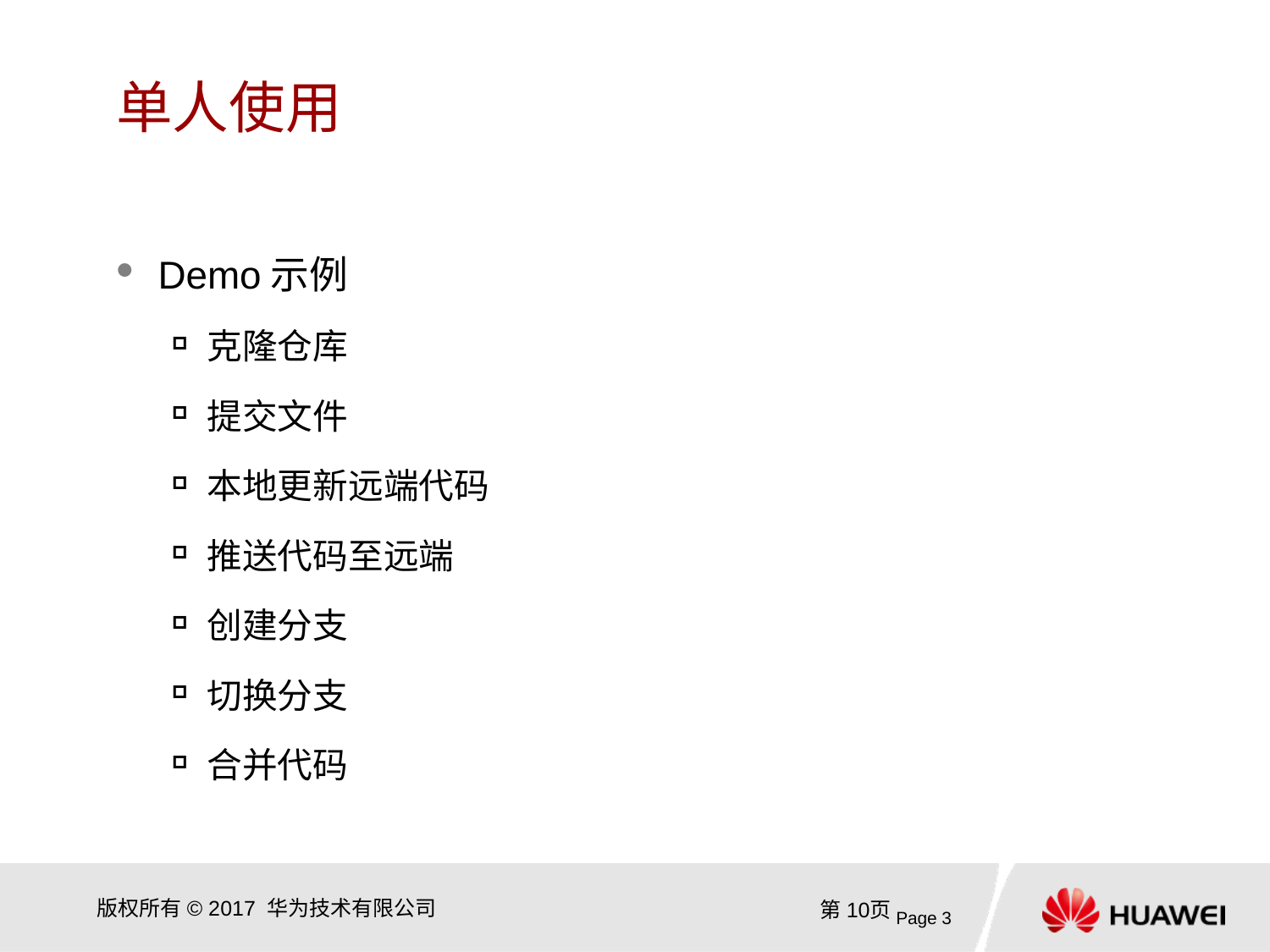

# 单人使用
Demo示例
克隆仓库
提交文件
本地更新远端代码
推送代码至远端
创建分支
切换分支
合并代码

Page 3